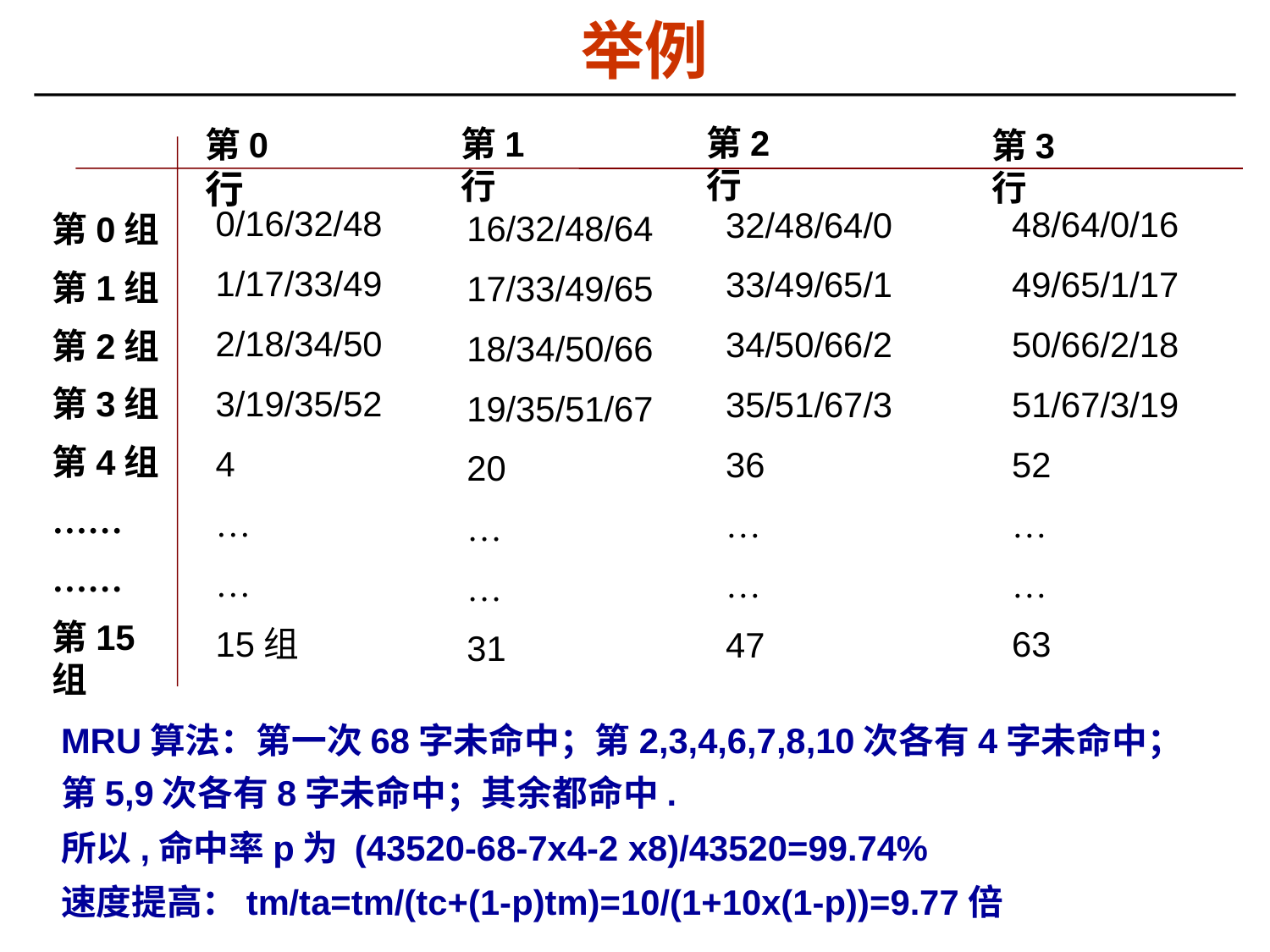

举例
第2 行
第1 行
第0 行
第3 行

0/16/32/48
1/17/33/49
2/18/34/50
3/19/35/52
4
…
…
15组
48/64/0/16
49/65/1/17
50/66/2/18
51/67/3/19
52
…
…
63
32/48/64/0
33/49/65/1
34/50/66/2
35/51/67/3
36
…
…
47
16/32/48/64
17/33/49/65
18/34/50/66
19/35/51/67
20
…
…
31
第0组
第1组
第2组
第3组
第4组
……
……
第15组
MRU算法：第一次68字未命中；第2,3,4,6,7,8,10次各有4字未命中；第5,9次各有8字未命中；其余都命中.
所以,命中率p为 (43520-68-7x4-2 x8)/43520=99.74%
速度提高：tm/ta=tm/(tc+(1-p)tm)=10/(1+10x(1-p))=9.77倍